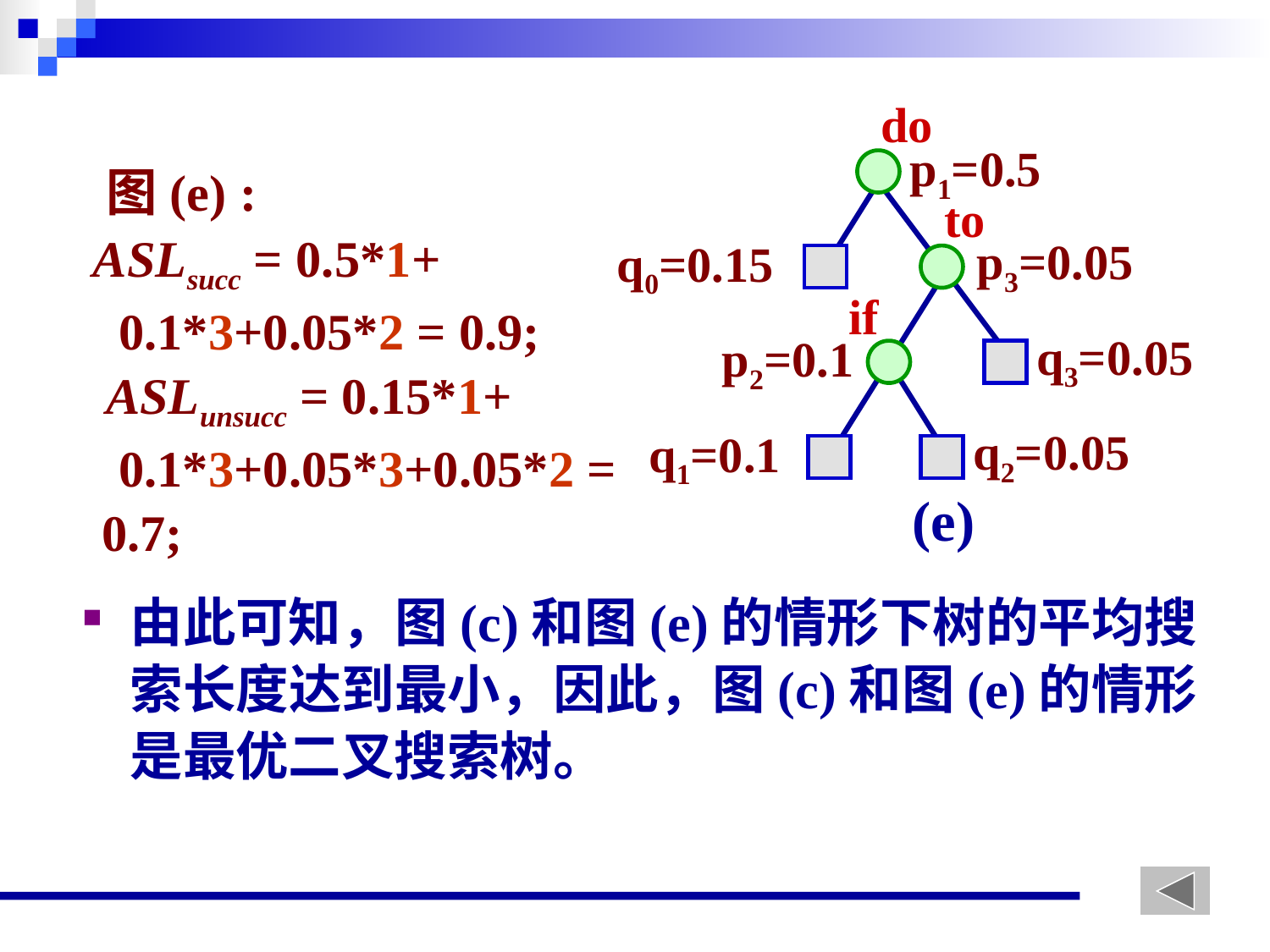

do
p1=0.5

to
p3=0.05
q0=0.15

if
q3=0.05
p2=0.1

q2=0.05
q1=0.1

(e)
   图(e) :
   ASLsucc = 0.5*1+
     0.1*3+0.05*2 = 0.9;
    ASLunsucc = 0.15*1+
     0.1*3+0.05*3+0.05*2 = 0.7;
由此可知，图(c)和图(e)的情形下树的平均搜索长度达到最小，因此，图(c)和图(e)的情形是最优二叉搜索树。
60